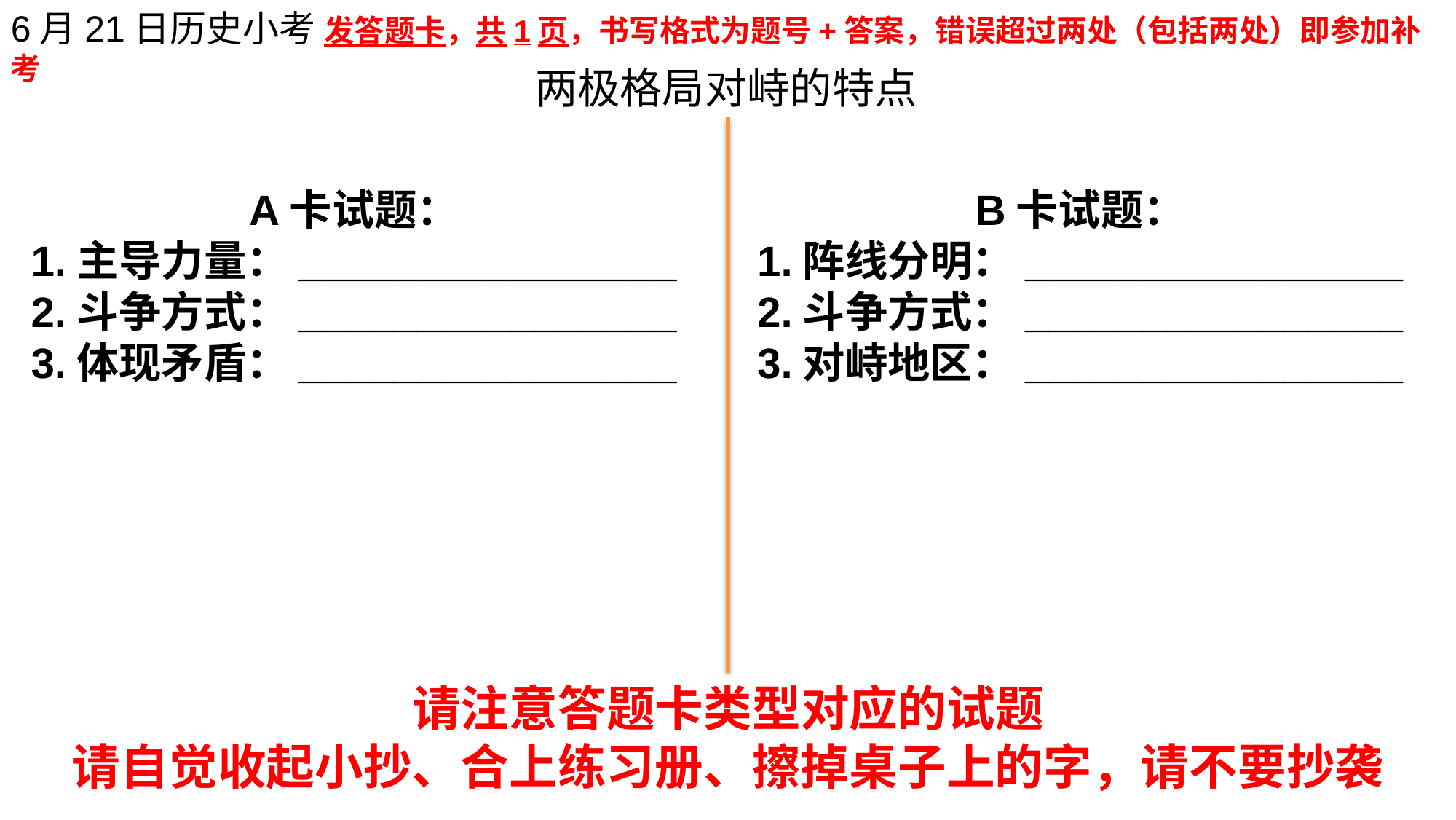

6月21日历史小考 发答题卡，共1页，书写格式为题号+答案，错误超过两处（包括两处）即参加补考
两极格局对峙的特点
A卡试题：
1.主导力量：________________
2.斗争方式：________________
3.体现矛盾：________________

B卡试题：
1.阵线分明：________________
2.斗争方式：________________
3.对峙地区：________________

请注意答题卡类型对应的试题
请自觉收起小抄、合上练习册、擦掉桌子上的字，请不要抄袭